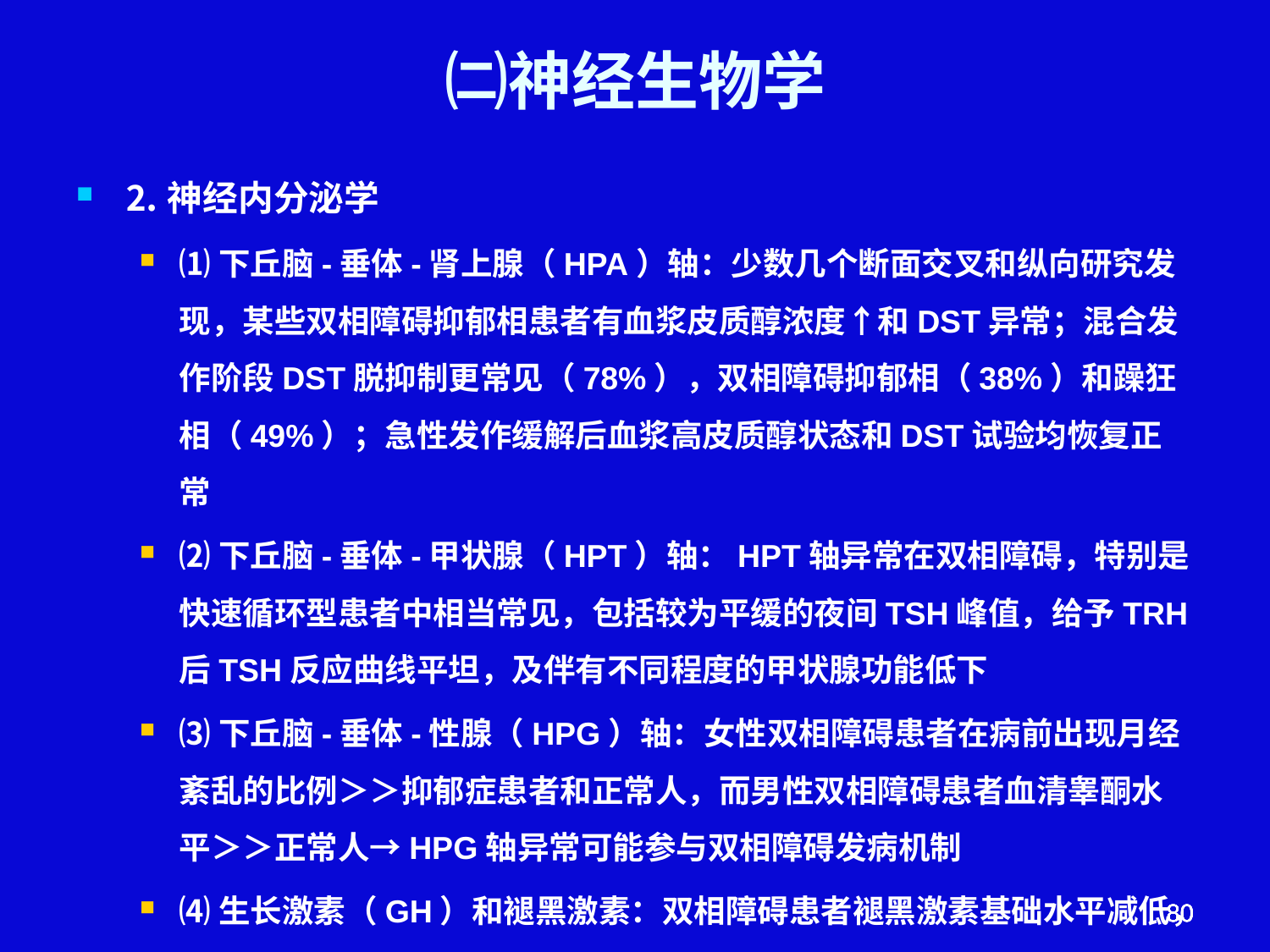

# ㈡神经生物学
⒉神经内分泌学
⑴下丘脑-垂体-肾上腺（HPA）轴：少数几个断面交叉和纵向研究发现，某些双相障碍抑郁相患者有血浆皮质醇浓度↑和DST异常；混合发作阶段DST脱抑制更常见（78%），双相障碍抑郁相（38%）和躁狂相（49%）；急性发作缓解后血浆高皮质醇状态和DST试验均恢复正常
⑵下丘脑-垂体-甲状腺（HPT）轴：HPT轴异常在双相障碍，特别是快速循环型患者中相当常见，包括较为平缓的夜间TSH峰值，给予TRH后TSH反应曲线平坦，及伴有不同程度的甲状腺功能低下
⑶下丘脑-垂体-性腺（HPG）轴：女性双相障碍患者在病前出现月经紊乱的比例＞＞抑郁症患者和正常人，而男性双相障碍患者血清睾酮水平＞＞正常人→HPG轴异常可能参与双相障碍发病机制
⑷生长激素（GH）和褪黑激素：双相障碍患者褪黑激素基础水平减低，并且在夜间释放峰值迟于正常人
80
80
80
80
80
80